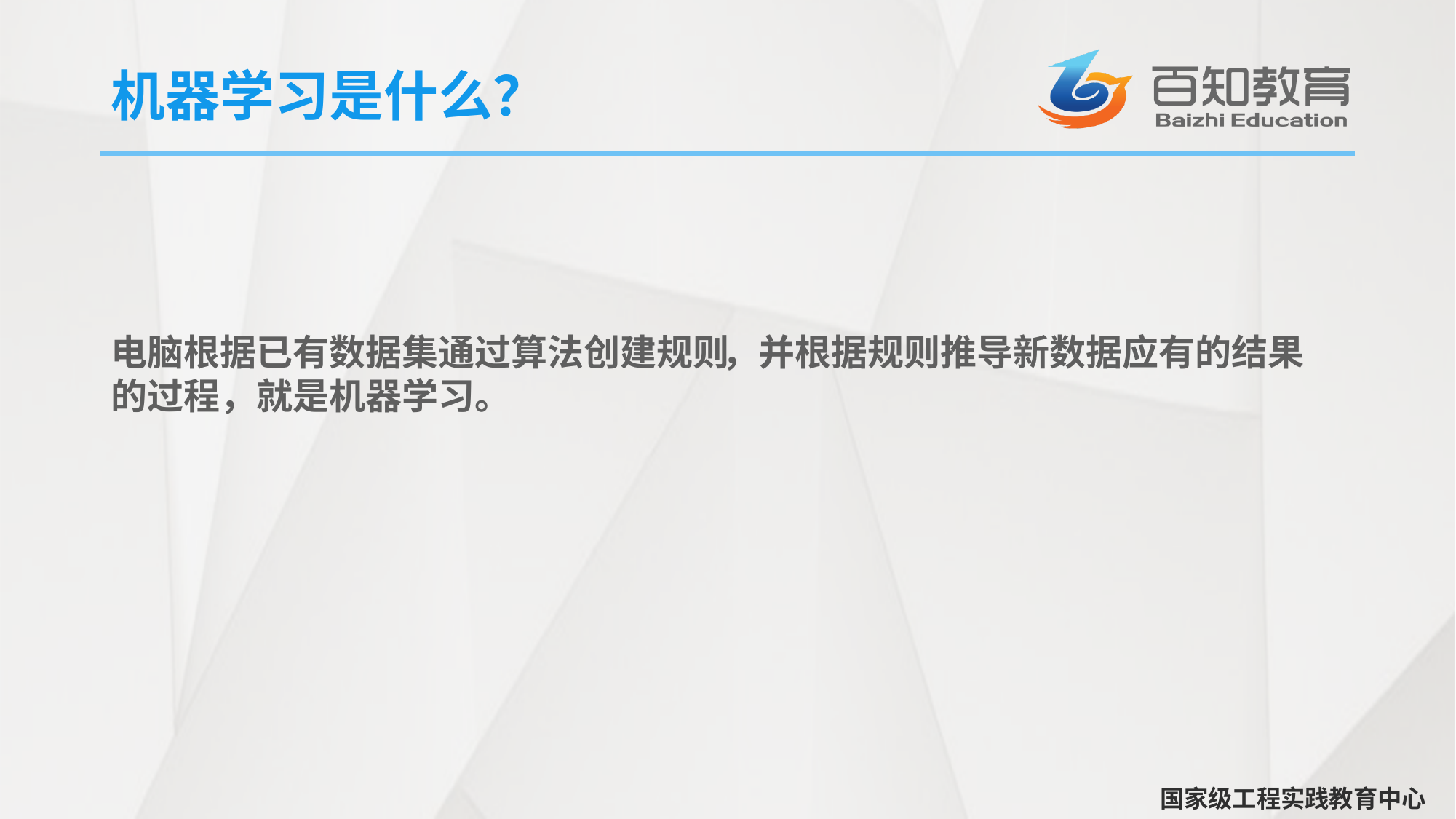

# 机器学习是什么？

电脑根据已有数据集通过           	        ，并根据规则推导新数据应有的结果的过程，就是机器学习。

算法创建规则